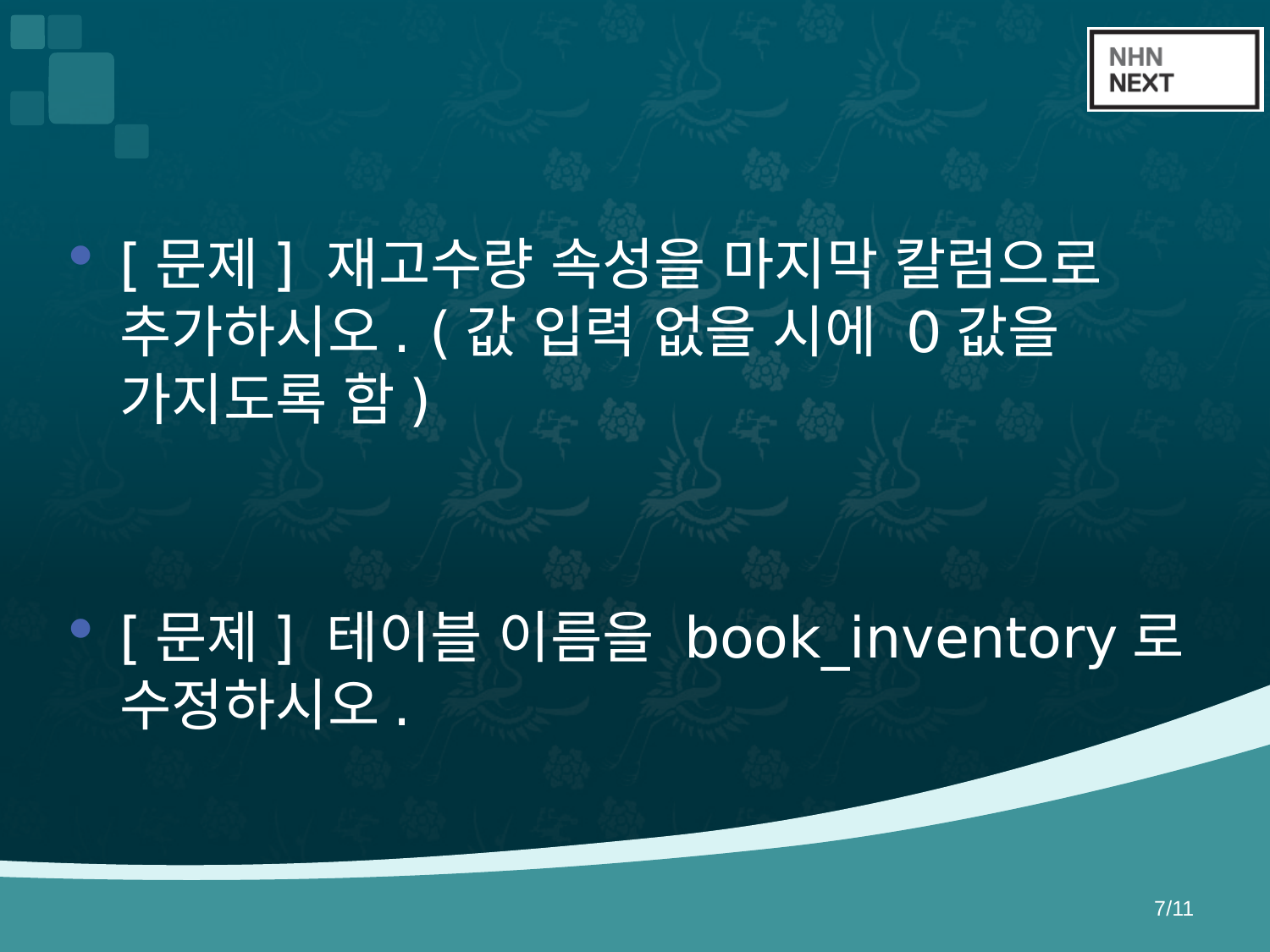

#
[문제] 재고수량 속성을 마지막 칼럼으로 추가하시오. (값 입력 없을 시에 0값을 가지도록 함)

[문제] 테이블 이름을 book_inventory로 수정하시오.

7/11